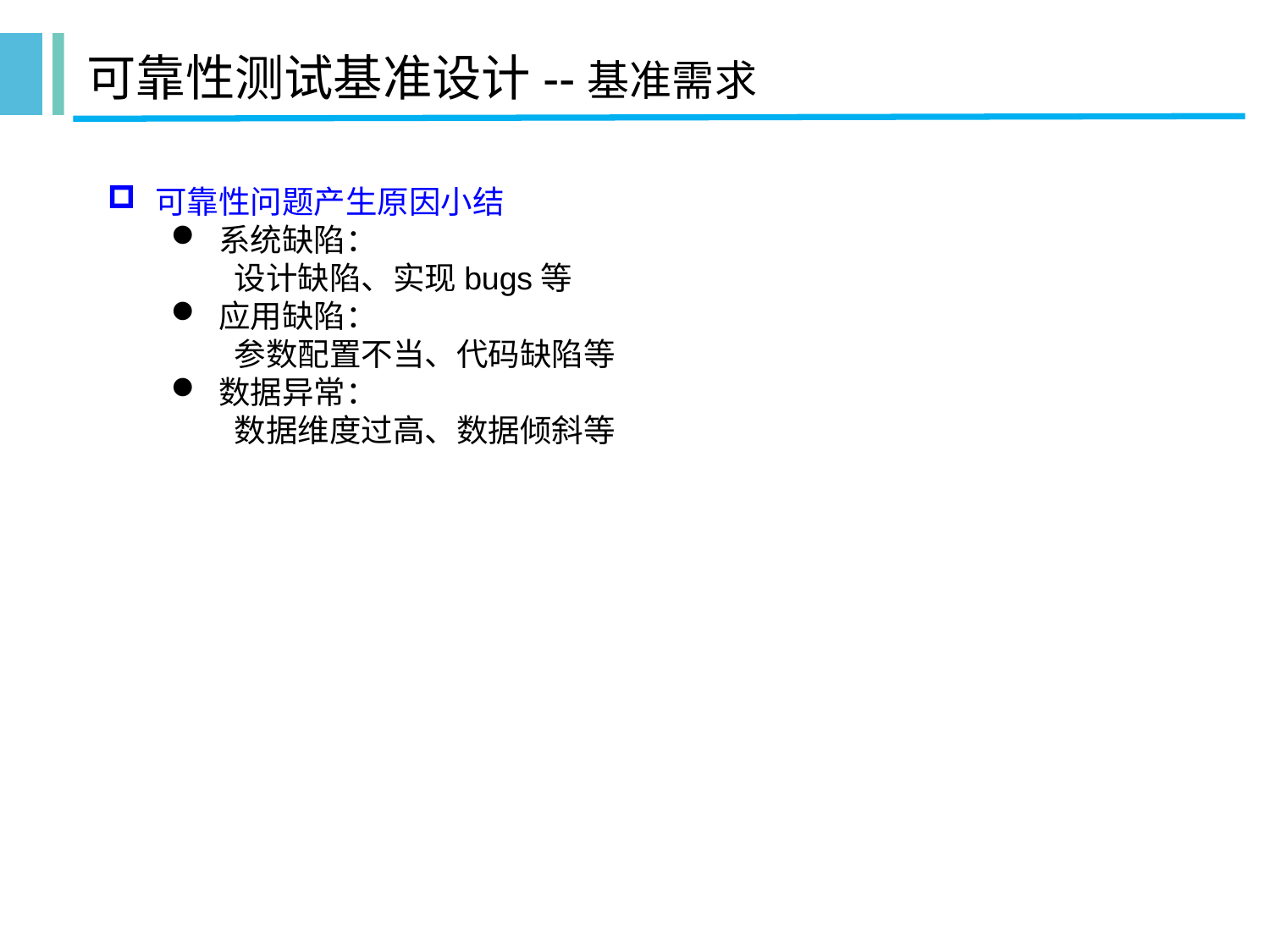

# 可靠性测试基准设计--基准需求
可靠性问题产生原因小结
系统缺陷：
设计缺陷、实现bugs等
应用缺陷：
参数配置不当、代码缺陷等
数据异常：
数据维度过高、数据倾斜等